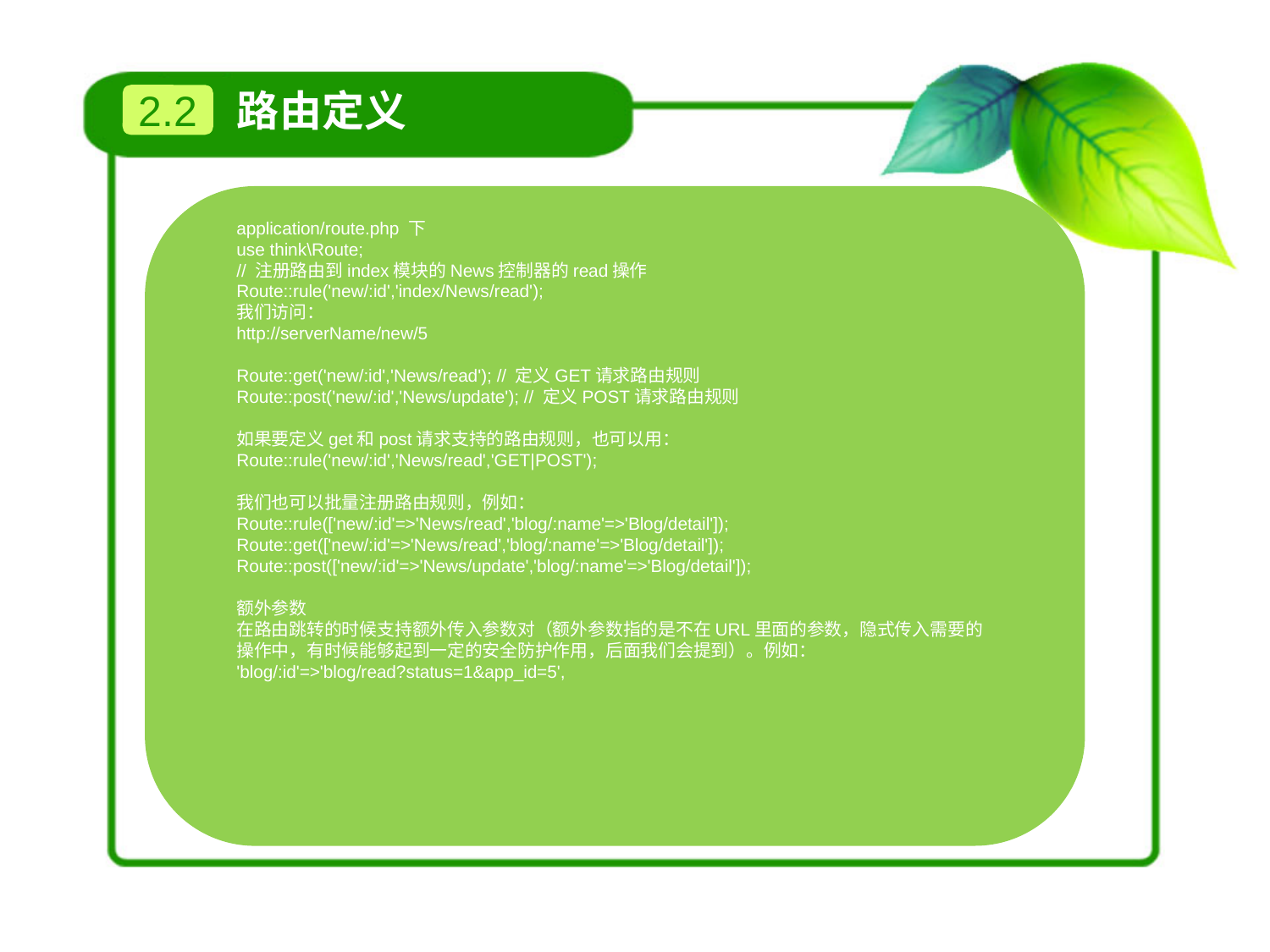

路由定义
2.2

application/route.php 下
use think\Route;
// 注册路由到index模块的News控制器的read操作
Route::rule('new/:id','index/News/read');
我们访问：
http://serverName/new/5

Route::get('new/:id','News/read'); // 定义GET请求路由规则
Route::post('new/:id','News/update'); // 定义POST请求路由规则

如果要定义get和post请求支持的路由规则，也可以用：
Route::rule('new/:id','News/read','GET|POST');

我们也可以批量注册路由规则，例如：
Route::rule(['new/:id'=>'News/read','blog/:name'=>'Blog/detail']);
Route::get(['new/:id'=>'News/read','blog/:name'=>'Blog/detail']);
Route::post(['new/:id'=>'News/update','blog/:name'=>'Blog/detail']);

额外参数
在路由跳转的时候支持额外传入参数对（额外参数指的是不在URL里面的参数，隐式传入需要的操作中，有时候能够起到一定的安全防护作用，后面我们会提到）。例如：
'blog/:id'=>'blog/read?status=1&app_id=5',